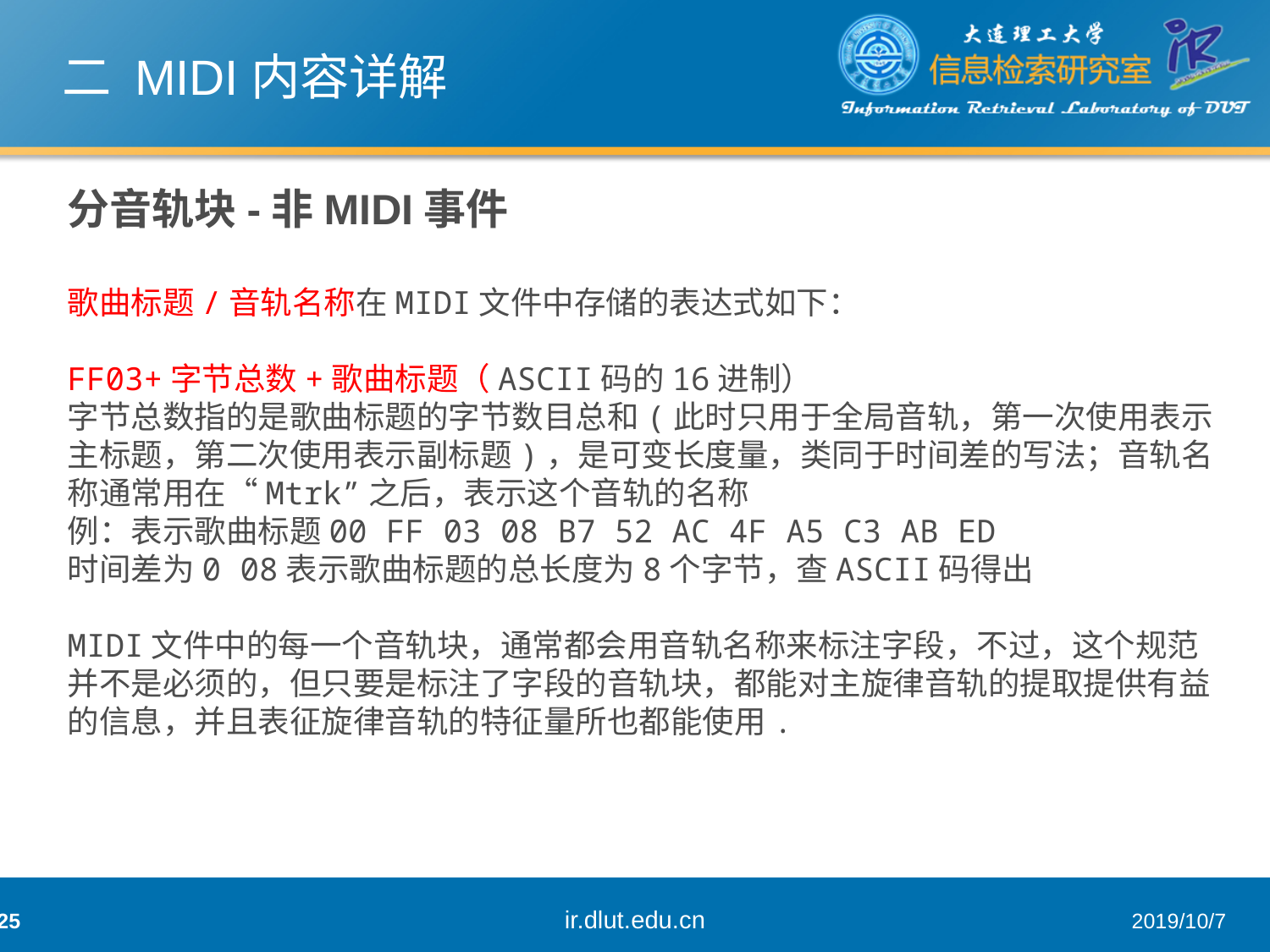

# 二 MIDI内容详解
分音轨块-非MIDI事件
歌曲标题/音轨名称在MIDI文件中存储的表达式如下：

FF03+字节总数+歌曲标题（ASCII码的16进制）
字节总数指的是歌曲标题的字节数目总和(此时只用于全局音轨，第一次使用表示主标题，第二次使用表示副标题)，是可变长度量，类同于时间差的写法；音轨名称通常用在“Mtrk”之后，表示这个音轨的名称
例：表示歌曲标题00 FF 03 08 B7 52 AC 4F A5 C3 AB ED
时间差为0 08表示歌曲标题的总长度为8个字节，查ASCII码得出

MIDI文件中的每一个音轨块，通常都会用音轨名称来标注字段，不过，这个规范并不是必须的，但只要是标注了字段的音轨块，都能对主旋律音轨的提取提供有益的信息，并且表征旋律音轨的特征量所也都能使用.